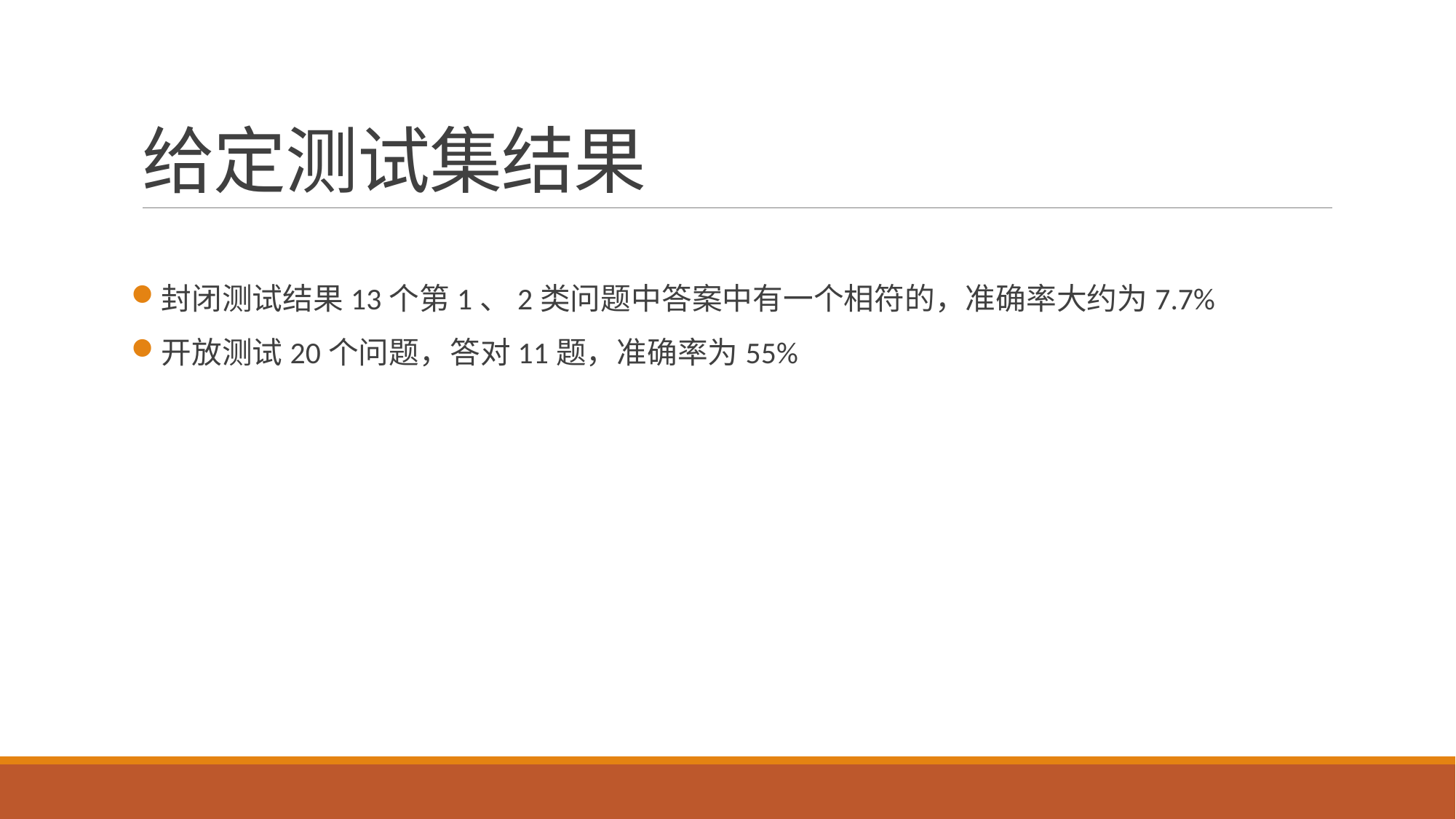

# 给定测试集结果

封闭测试结果13个第1、2类问题中答案中有一个相符的，准确率大约为7.7%
开放测试20个问题，答对11题，准确率为55%